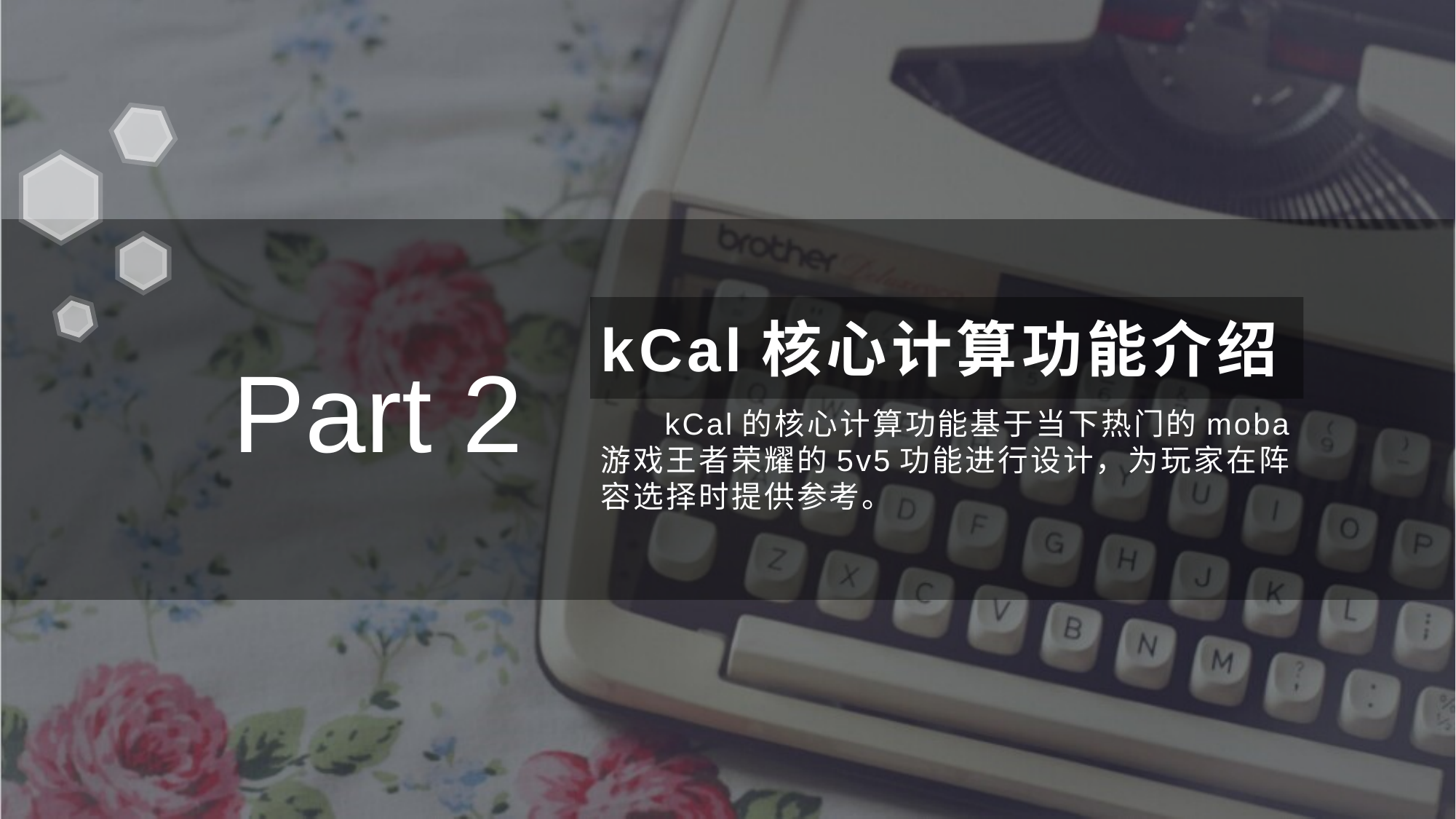

# kCal核心计算功能介绍

Part 2
      kCal的核心计算功能基于当下热门的moba游戏王者荣耀的5v5功能进行设计，为玩家在阵容选择时提供参考。